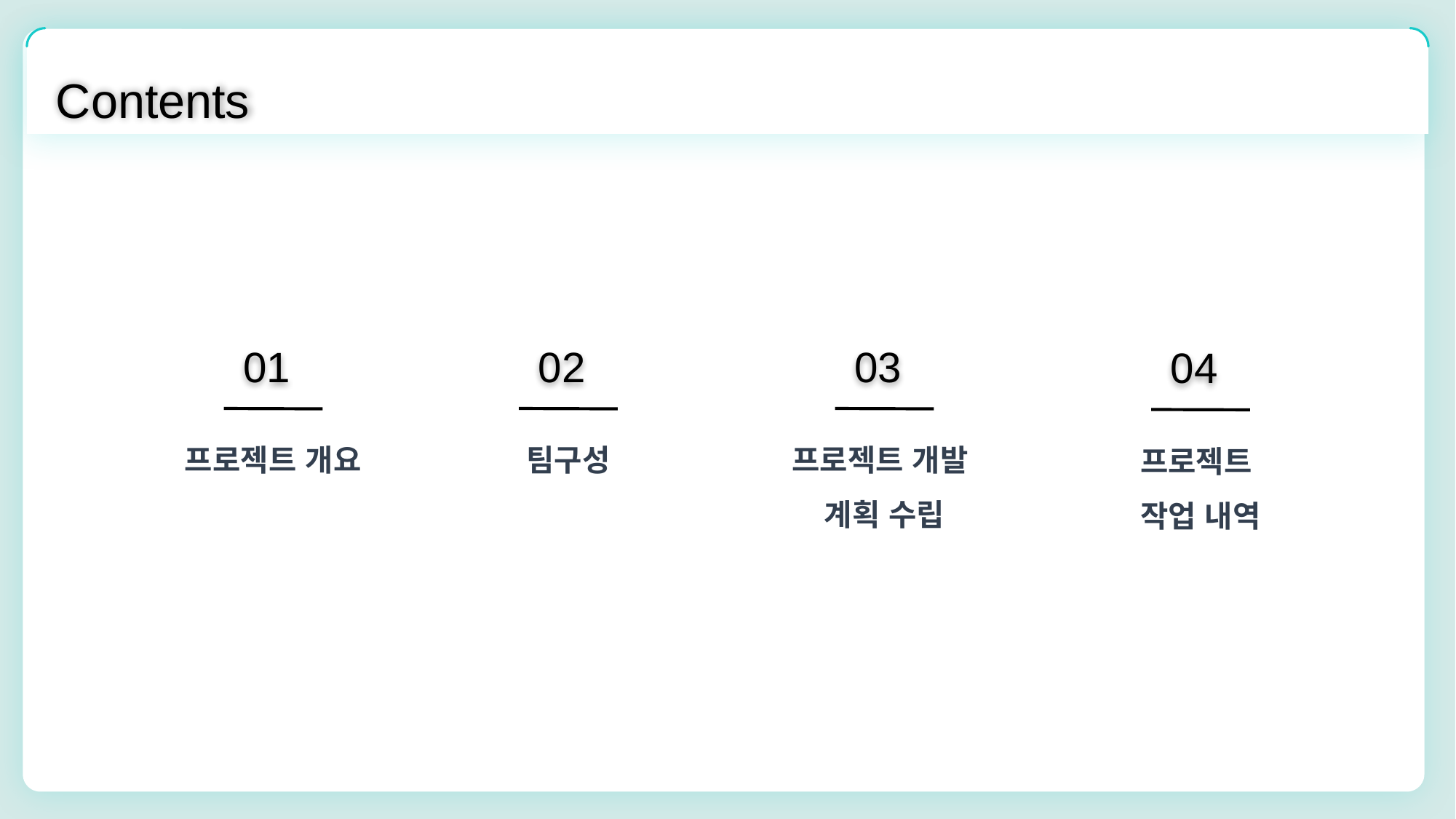

Contents
01
02
03
04
프로젝트 개요
팀구성
프로젝트 개발
계획 수립
프로젝트
작업 내역